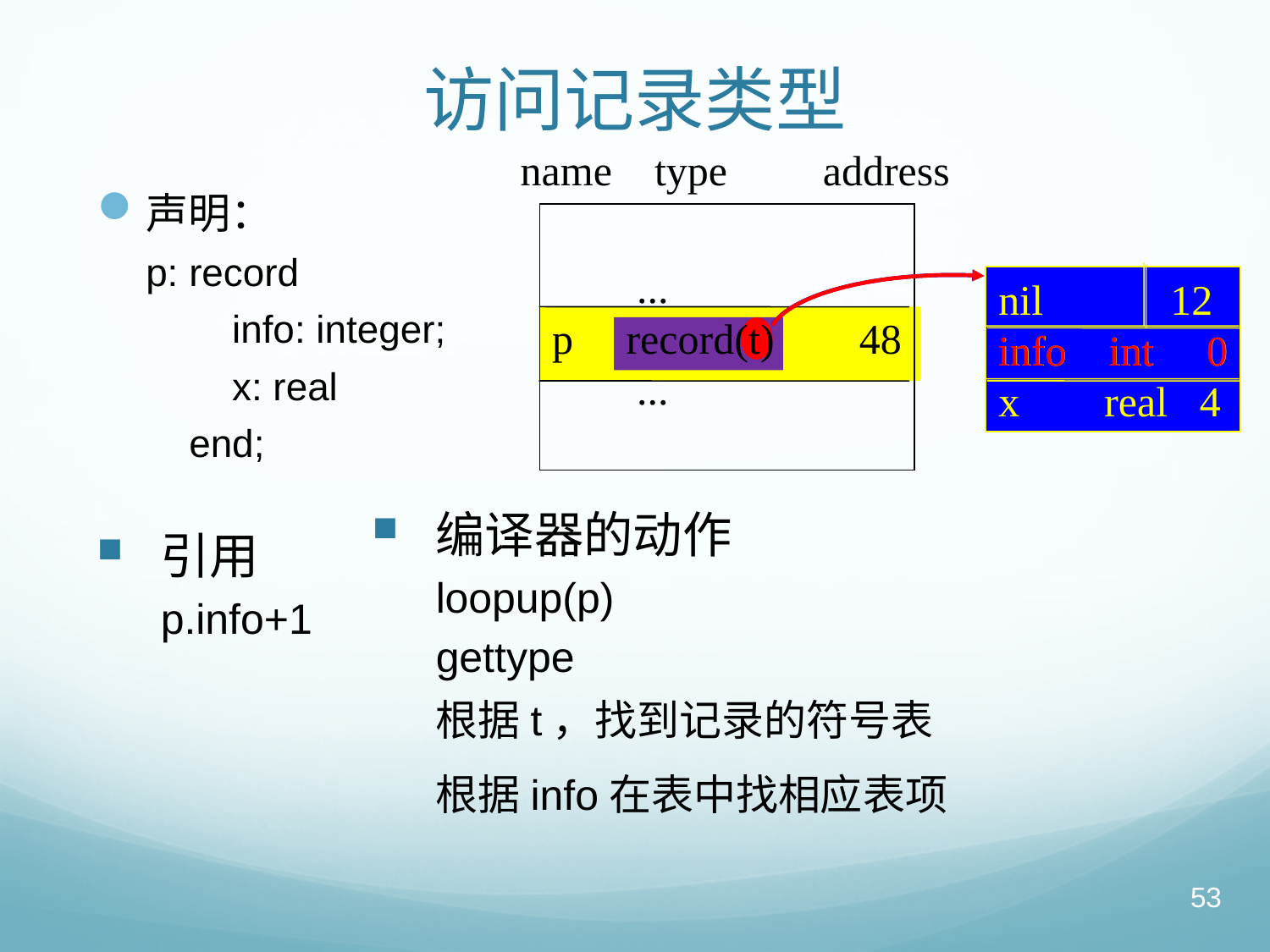

# 访问记录类型
name    type         address

        ...
p     record(t)        48
        ...

声明：
p: record
        info: integer;
        x: real
    end;

info    int     0

nil            12
info    int     0
x        real   4

编译器的动作
loopup(p)
引用
p.info+1
gettype
根据t，找到记录的符号表
根据info在表中找相应表项
53